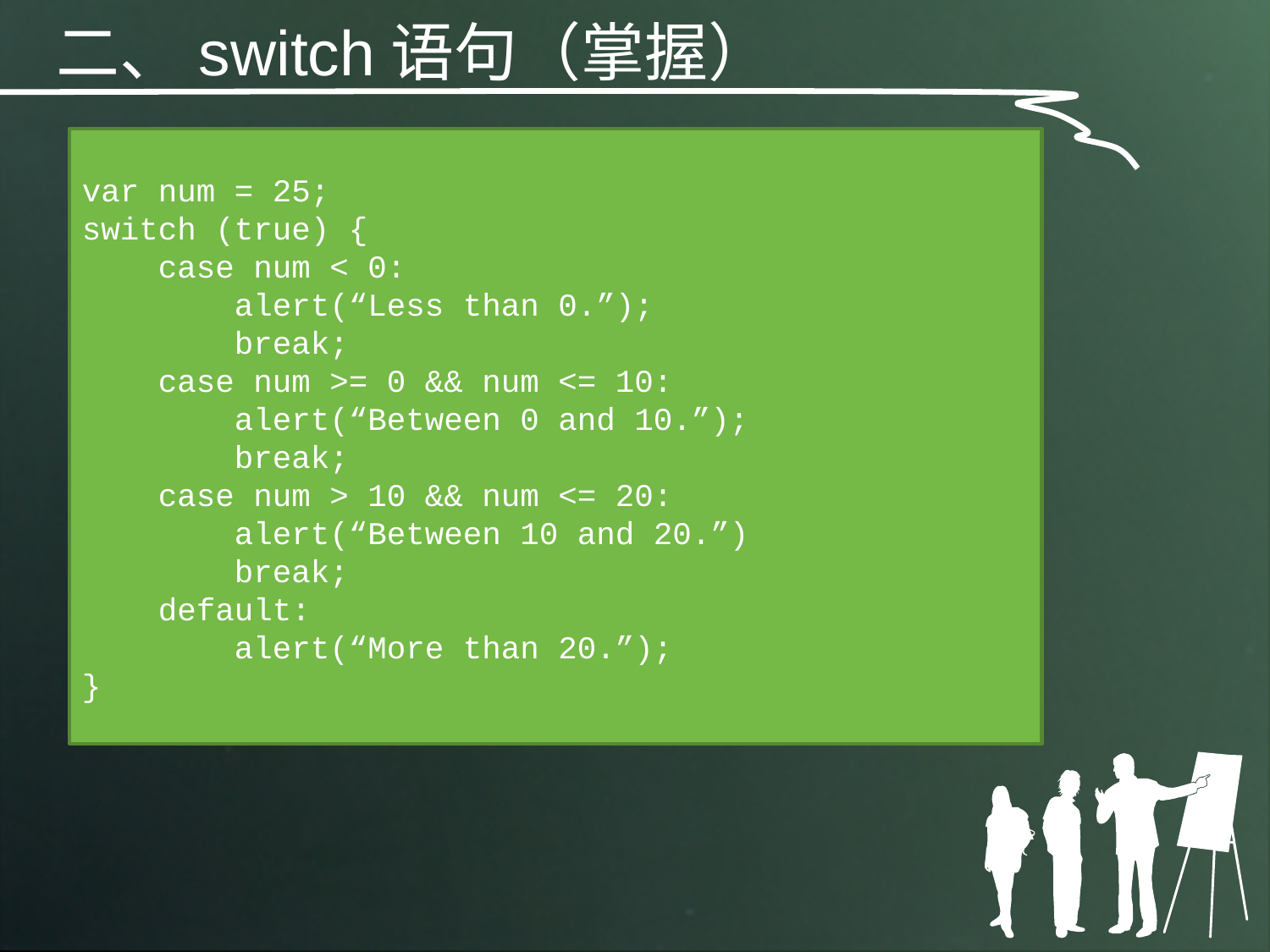

二、switch语句（掌握）

var num = 25;
switch (true) {
    case num < 0:
        alert(“Less than 0.”);
        break;
    case num >= 0 && num <= 10:
        alert(“Between 0 and 10.”);
        break;
    case num > 10 && num <= 20:
        alert(“Between 10 and 20.”)
        break;
    default:
        alert(“More than 20.”);
}